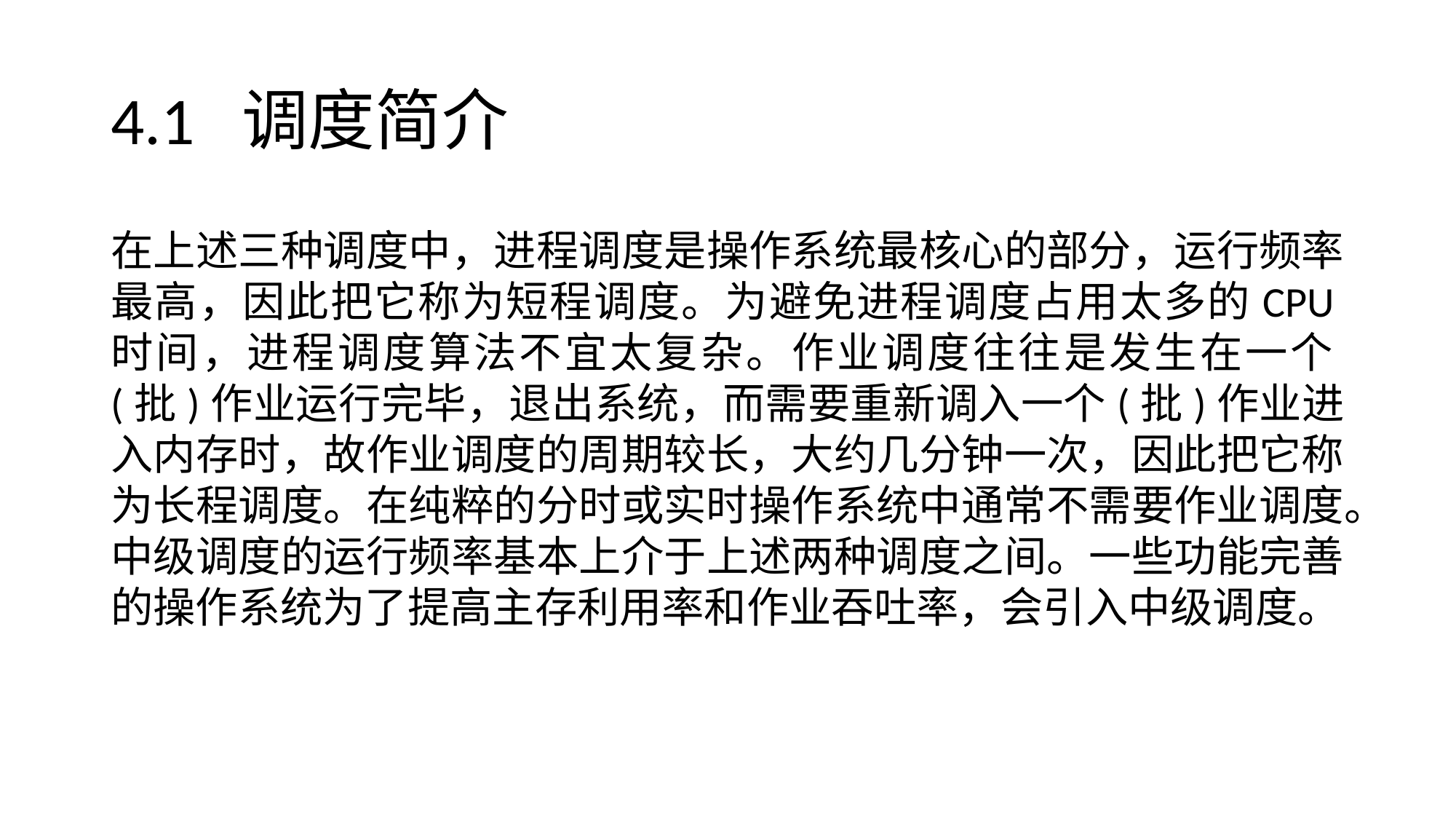

4.1  调度简介
在上述三种调度中，进程调度是操作系统最核心的部分，运行频率最高，因此把它称为短程调度。为避免进程调度占用太多的CPU时间，进程调度算法不宜太复杂。作业调度往往是发生在一个(批)作业运行完毕，退出系统，而需要重新调入一个(批)作业进入内存时，故作业调度的周期较长，大约几分钟一次，因此把它称为长程调度。在纯粹的分时或实时操作系统中通常不需要作业调度。中级调度的运行频率基本上介于上述两种调度之间。一些功能完善的操作系统为了提高主存利用率和作业吞吐率，会引入中级调度。
6